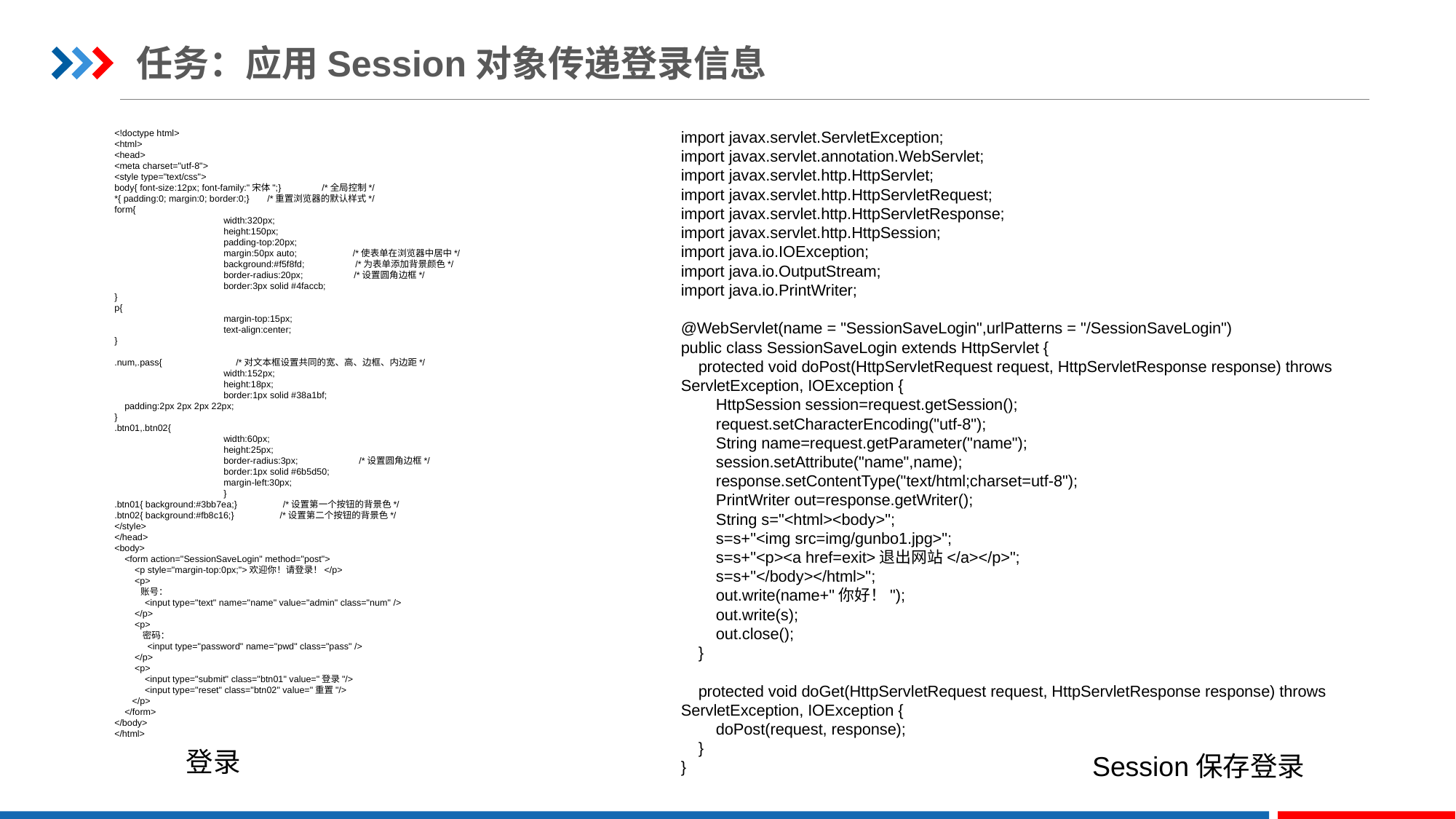

任务：应用Session对象传递登录信息
<!doctype html>
<html>
<head>
<meta charset="utf-8">
<style type="text/css">
body{ font-size:12px; font-family:"宋体";}                /*全局控制*/
*{ padding:0; margin:0; border:0;}       /*重置浏览器的默认样式*/
form{
	width:320px;
	height:150px;
	padding-top:20px;
	margin:50px auto;                      /*使表单在浏览器中居中*/
	background:#f5f8fd;                    /*为表单添加背景颜色*/
	border-radius:20px;                    /*设置圆角边框*/
	border:3px solid #4faccb;
}
p{
	margin-top:15px;
	text-align:center;
}

.num,.pass{                             /*对文本框设置共同的宽、高、边框、内边距*/
	width:152px;
	height:18px;
	border:1px solid #38a1bf;
    padding:2px 2px 2px 22px;
}
.btn01,.btn02{
	width:60px;
	height:25px;
	border-radius:3px;                        /*设置圆角边框*/
	border:1px solid #6b5d50;
	margin-left:30px;
	}
.btn01{ background:#3bb7ea;}                  /*设置第一个按钮的背景色*/
.btn02{ background:#fb8c16;}                  /*设置第二个按钮的背景色*/
</style>
</head>
<body>
    <form action="SessionSaveLogin" method="post">
        <p style="margin-top:0px;">欢迎你！请登录！</p>
        <p>
            账号：
            <input type="text" name="name" value="admin" class="num" />
        </p>
        <p>
             密码：
             <input type="password" name="pwd" class="pass" />
        </p>
        <p>
            <input type="submit" class="btn01" value="登录"/>
            <input type="reset" class="btn02" value="重置"/>
       </p>
    </form>
</body>
</html>

import javax.servlet.ServletException;
import javax.servlet.annotation.WebServlet;
import javax.servlet.http.HttpServlet;
import javax.servlet.http.HttpServletRequest;
import javax.servlet.http.HttpServletResponse;
import javax.servlet.http.HttpSession;
import java.io.IOException;
import java.io.OutputStream;
import java.io.PrintWriter;

@WebServlet(name = "SessionSaveLogin",urlPatterns = "/SessionSaveLogin")
public class SessionSaveLogin extends HttpServlet {
    protected void doPost(HttpServletRequest request, HttpServletResponse response) throws ServletException, IOException {
        HttpSession session=request.getSession();
        request.setCharacterEncoding("utf-8");
        String name=request.getParameter("name");
        session.setAttribute("name",name);
        response.setContentType("text/html;charset=utf-8");
        PrintWriter out=response.getWriter();
        String s="<html><body>";
        s=s+"<img src=img/gunbo1.jpg>";
        s=s+"<p><a href=exit>退出网站</a></p>";
        s=s+"</body></html>";
        out.write(name+"你好！");
        out.write(s);
        out.close();
    }

    protected void doGet(HttpServletRequest request, HttpServletResponse response) throws ServletException, IOException {
        doPost(request, response);
    }
}
登录
Session保存登录